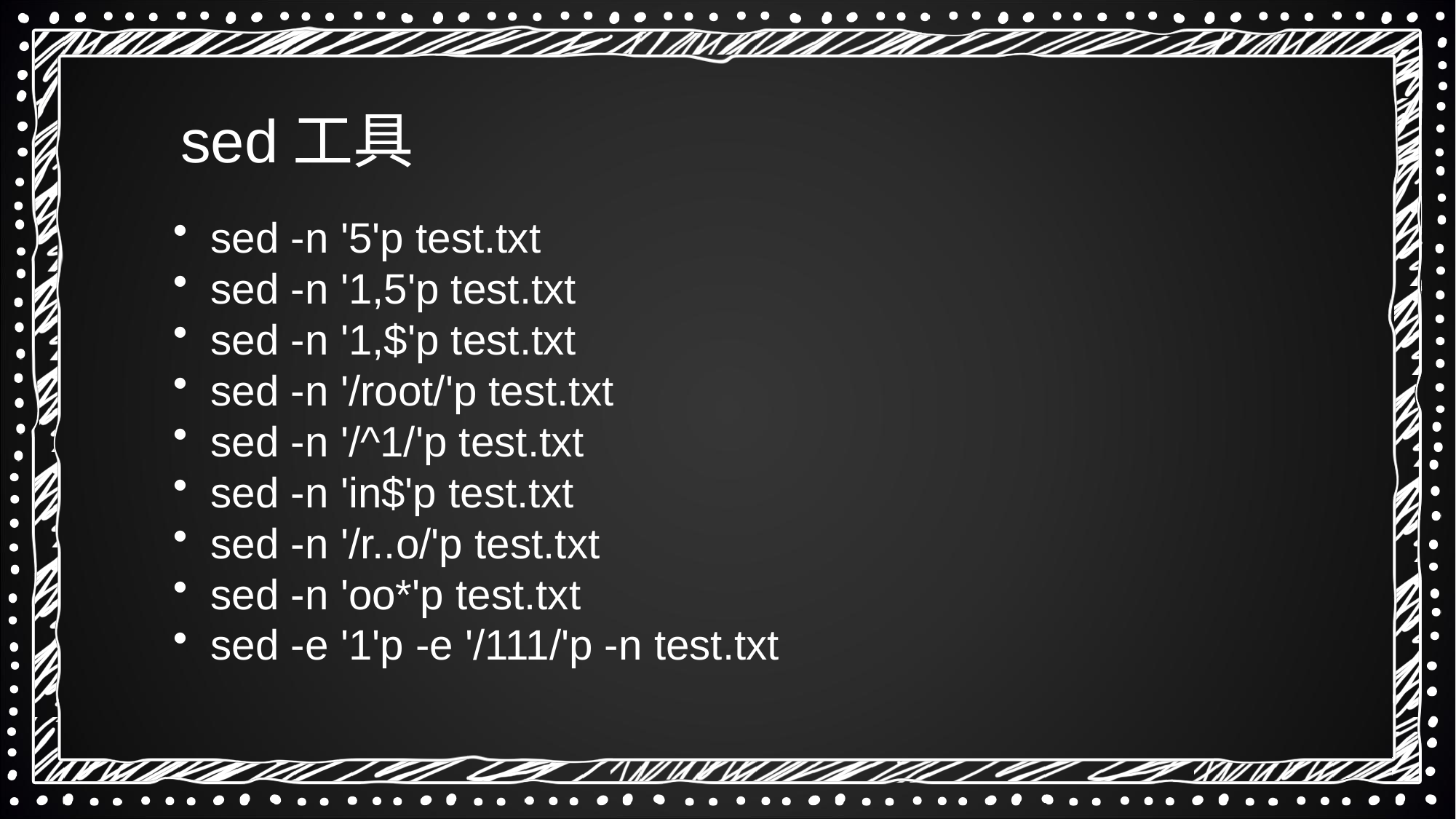

sed工具
 sed -n '5'p test.txt
 sed -n '1,5'p test.txt
 sed -n '1,$'p test.txt
 sed -n '/root/'p test.txt
 sed -n '/^1/'p test.txt
 sed -n 'in$'p test.txt
 sed -n '/r..o/'p test.txt
 sed -n 'oo*'p test.txt
 sed -e '1'p -e '/111/'p -n test.txt